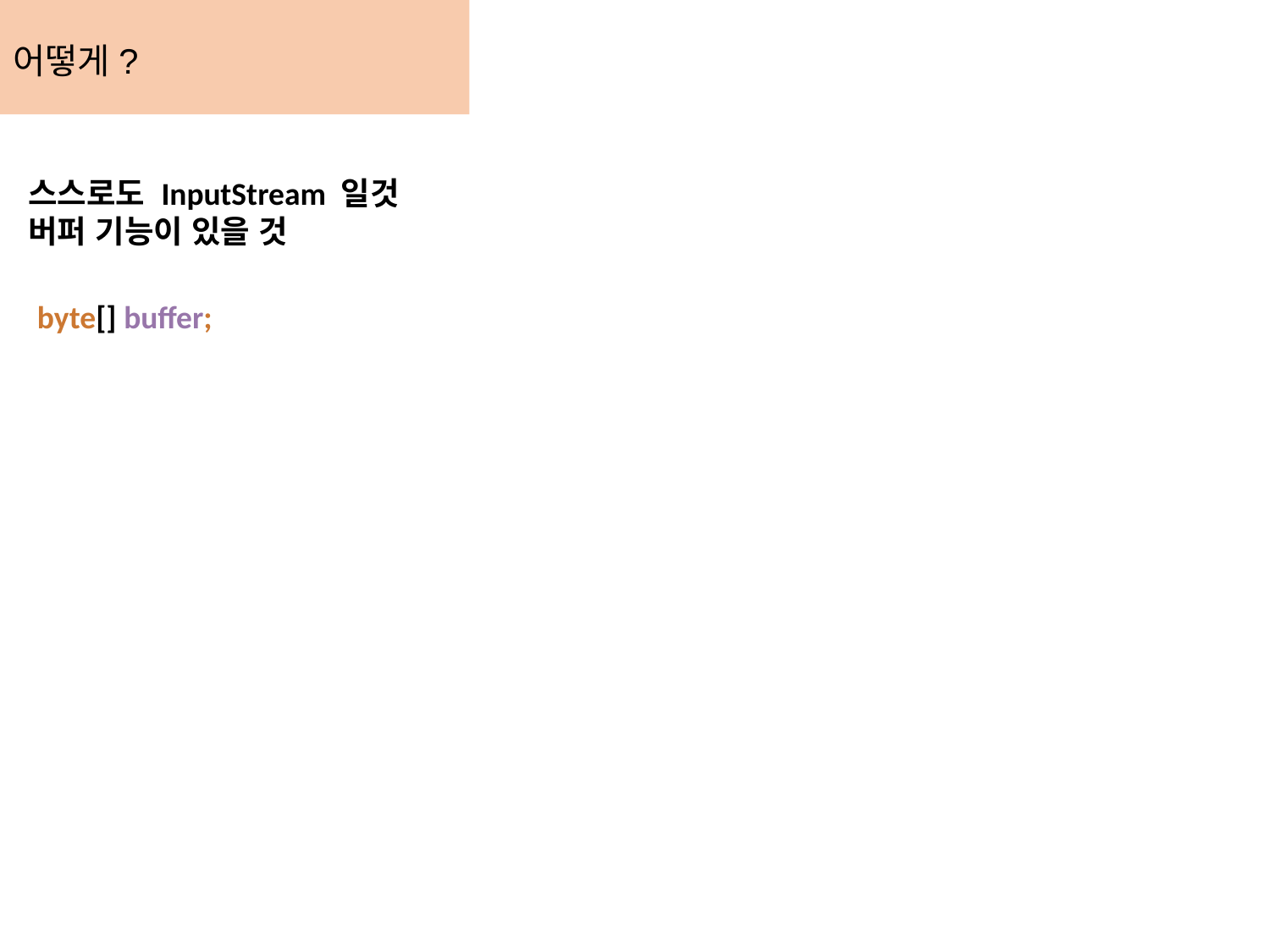

# 어떻게?
스스로도 InputStream 일것
버퍼 기능이 있을 것

byte[] buffer;